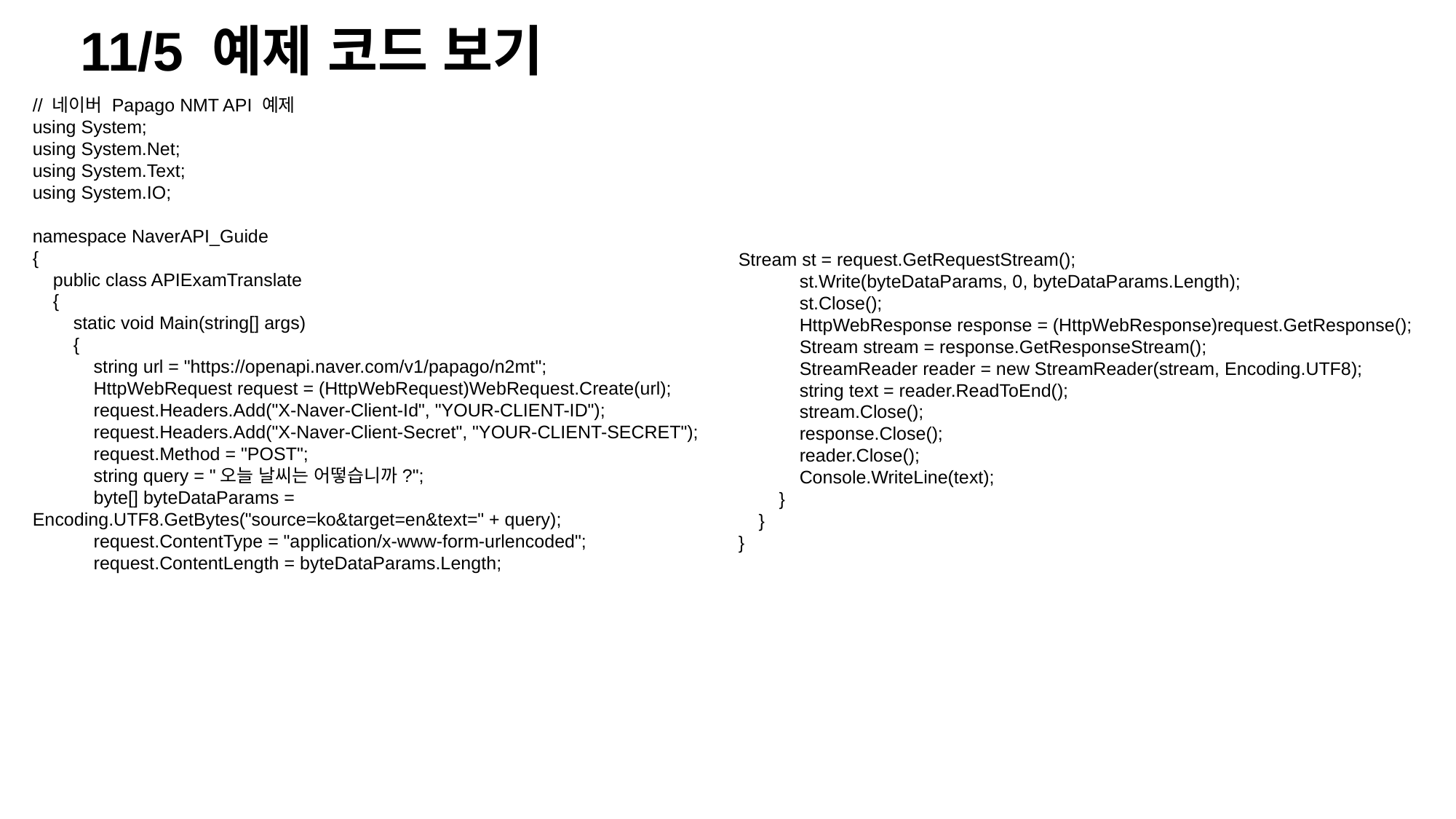

11/5 예제 코드 보기
// 네이버 Papago NMT API 예제
using System;
using System.Net;
using System.Text;
using System.IO;

namespace NaverAPI_Guide
{
    public class APIExamTranslate
    {
        static void Main(string[] args)
        {
            string url = "https://openapi.naver.com/v1/papago/n2mt";
            HttpWebRequest request = (HttpWebRequest)WebRequest.Create(url);
            request.Headers.Add("X-Naver-Client-Id", "YOUR-CLIENT-ID");
            request.Headers.Add("X-Naver-Client-Secret", "YOUR-CLIENT-SECRET");
            request.Method = "POST";
            string query = "오늘 날씨는 어떻습니까?";
            byte[] byteDataParams = Encoding.UTF8.GetBytes("source=ko&target=en&text=" + query);
            request.ContentType = "application/x-www-form-urlencoded";
            request.ContentLength = byteDataParams.Length;

Stream st = request.GetRequestStream();
            st.Write(byteDataParams, 0, byteDataParams.Length);
            st.Close();
            HttpWebResponse response = (HttpWebResponse)request.GetResponse();
            Stream stream = response.GetResponseStream();
            StreamReader reader = new StreamReader(stream, Encoding.UTF8);
            string text = reader.ReadToEnd();
            stream.Close();
            response.Close();
            reader.Close();
            Console.WriteLine(text);
        }
    }
}